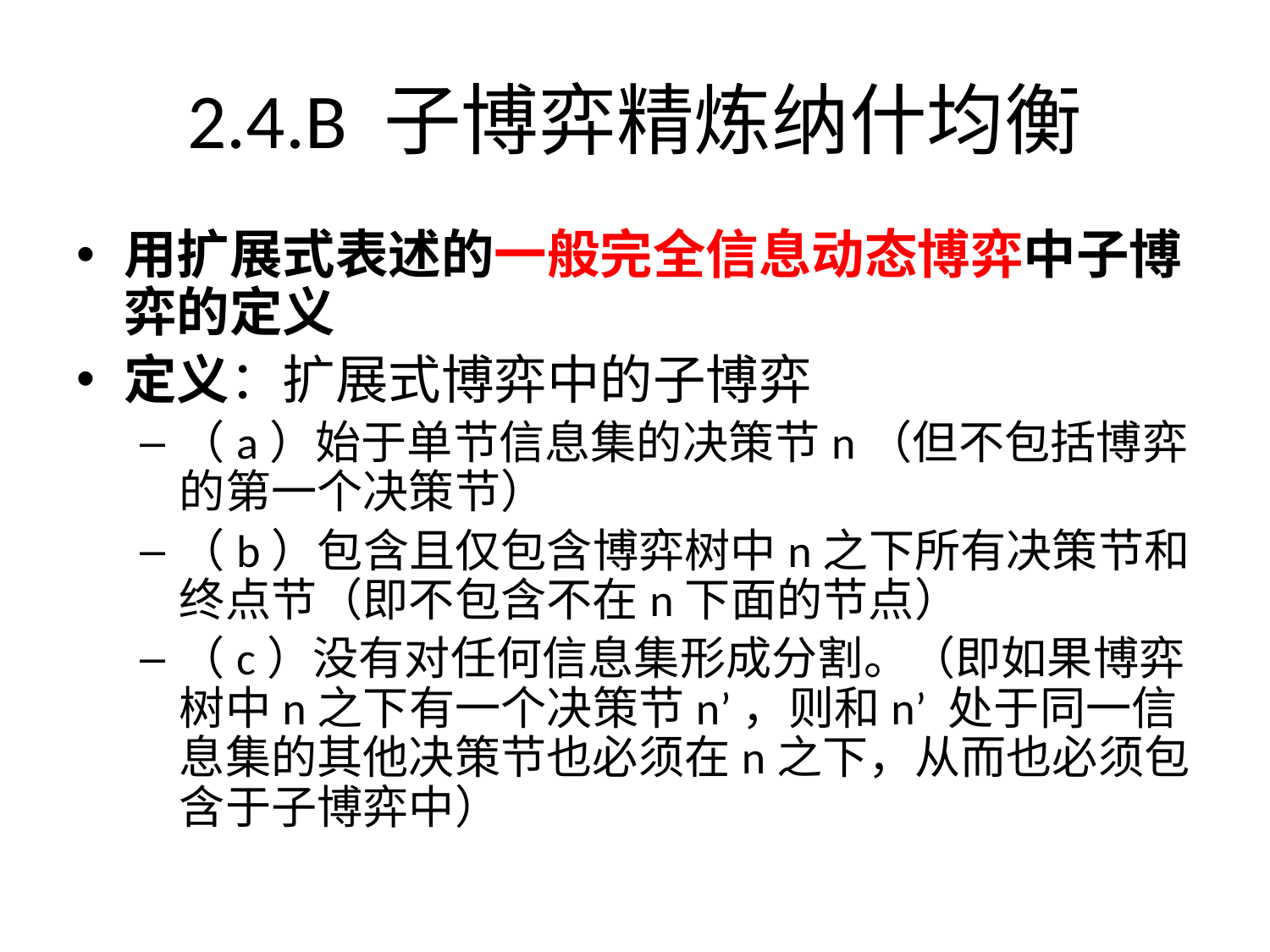

2.4.B 子博弈精炼纳什均衡
用扩展式表述的一般完全信息动态博弈中子博弈的定义
定义：扩展式博弈中的子博弈
（a）始于单节信息集的决策节n（但不包括博弈的第一个决策节）
（b）包含且仅包含博弈树中n之下所有决策节和终点节（即不包含不在n下面的节点）
（c）没有对任何信息集形成分割。（即如果博弈树中n之下有一个决策节n’，则和n’ 处于同一信息集的其他决策节也必须在n之下，从而也必须包含于子博弈中）